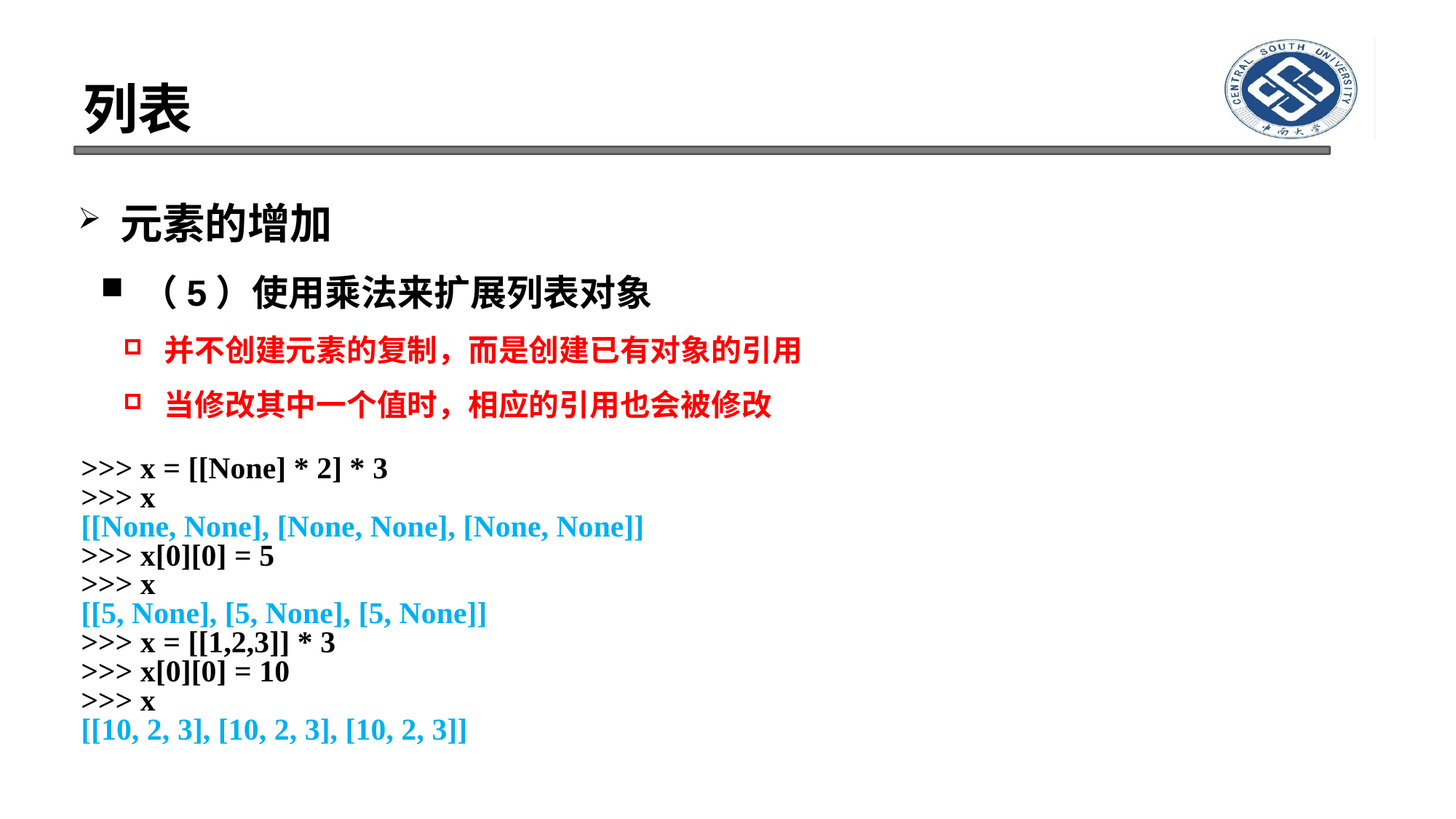

# 列表
元素的增加
（5）使用乘法来扩展列表对象
并不创建元素的复制，而是创建已有对象的引用
当修改其中一个值时，相应的引用也会被修改

>>> x = [[None] * 2] * 3
>>> x
[[None, None], [None, None], [None, None]]
>>> x[0][0] = 5
>>> x
[[5, None], [5, None], [5, None]]
>>> x = [[1,2,3]] * 3
>>> x[0][0] = 10
>>> x
[[10, 2, 3], [10, 2, 3], [10, 2, 3]]